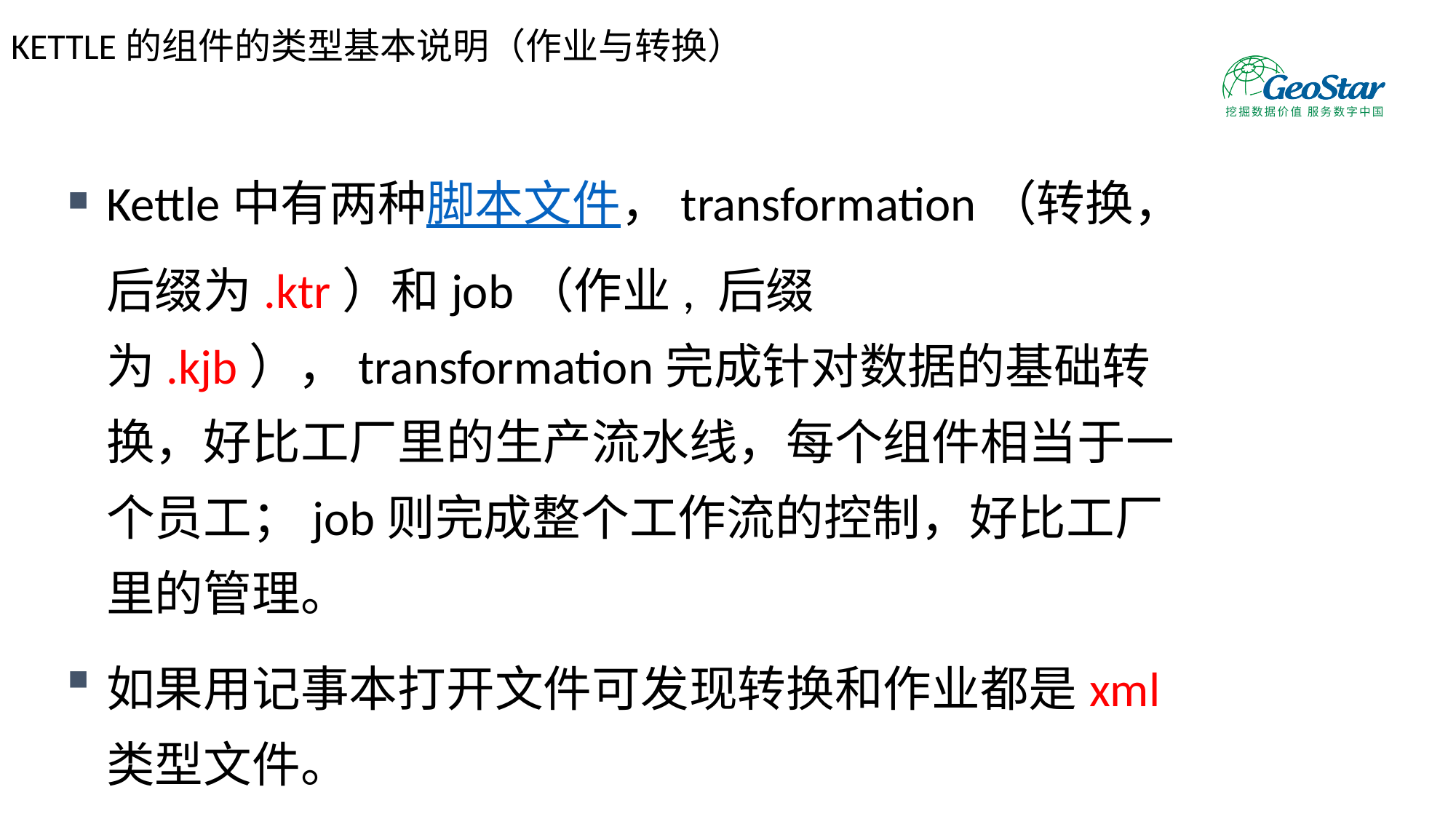

KETTLE的组件的类型基本说明（作业与转换）
Kettle中有两种脚本文件，transformation（转换，后缀为.ktr）和job（作业, 后缀为.kjb），transformation完成针对数据的基础转换，好比工厂里的生产流水线，每个组件相当于一个员工；job则完成整个工作流的控制，好比工厂里的管理。
如果用记事本打开文件可发现转换和作业都是xml类型文件。